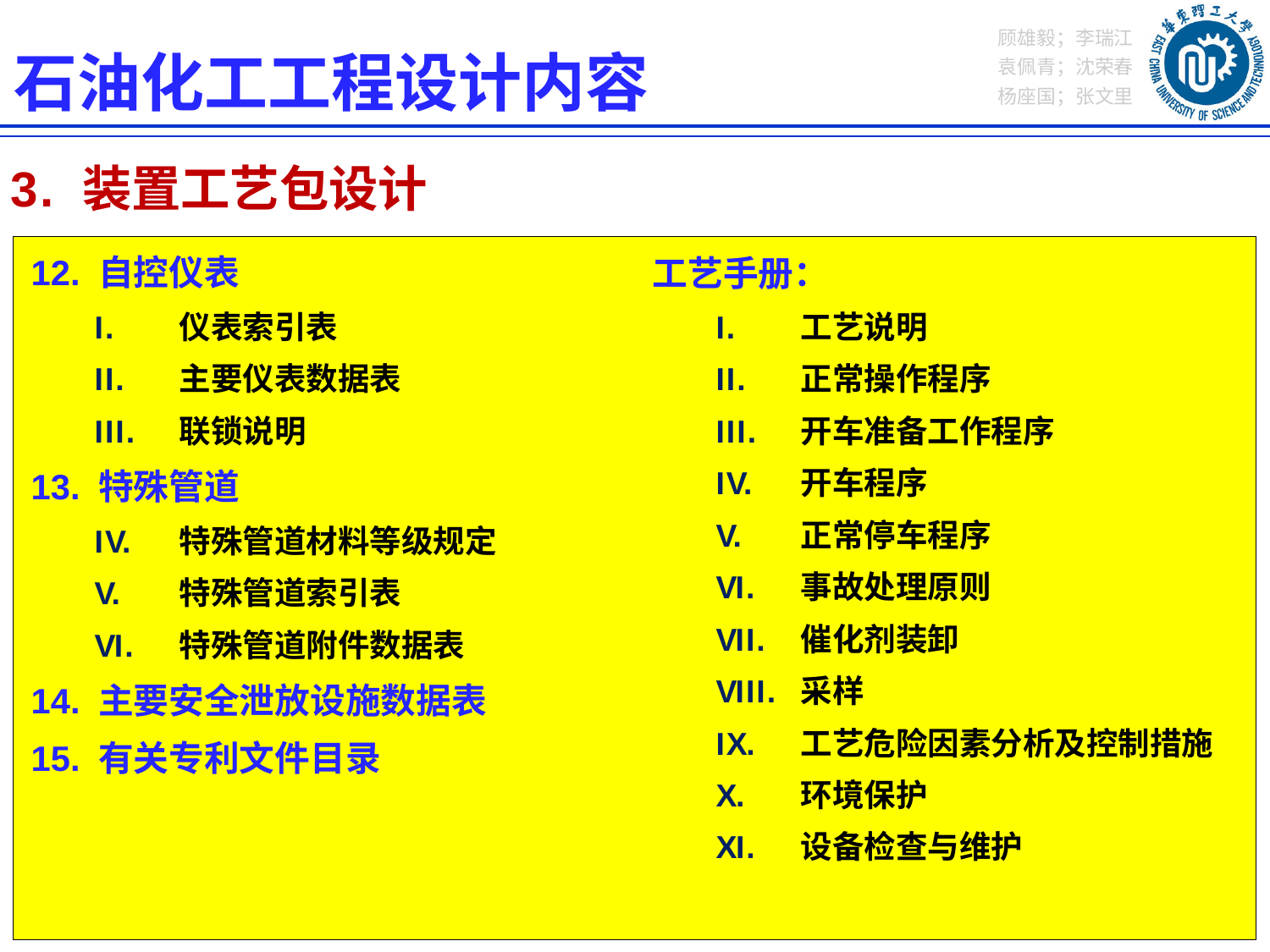

石油化工工程设计内容
装置工艺包设计

12. 自控仪表
仪表索引表
主要仪表数据表
联锁说明
13. 特殊管道
特殊管道材料等级规定
特殊管道索引表
特殊管道附件数据表
14. 主要安全泄放设施数据表
15. 有关专利文件目录

工艺手册：
工艺说明
正常操作程序
开车准备工作程序
开车程序
正常停车程序
事故处理原则
催化剂装卸
采样
工艺危险因素分析及控制措施
环境保护
设备检查与维护